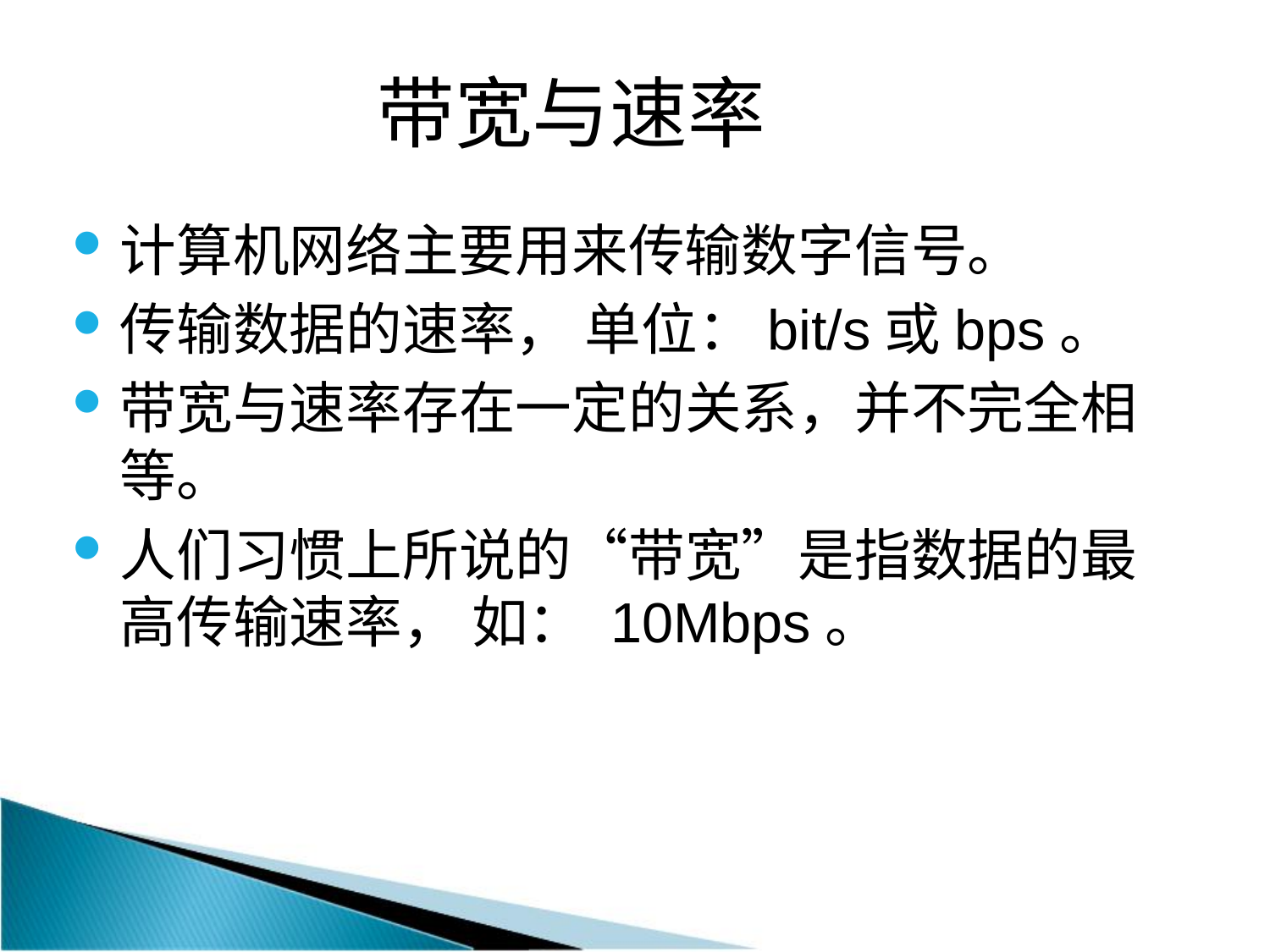

带宽与速率
计算机网络主要用来传输数字信号。
传输数据的速率， 单位：bit/s或bps。
带宽与速率存在一定的关系，并不完全相等。
人们习惯上所说的“带宽”是指数据的最高传输速率， 如： 10Mbps。